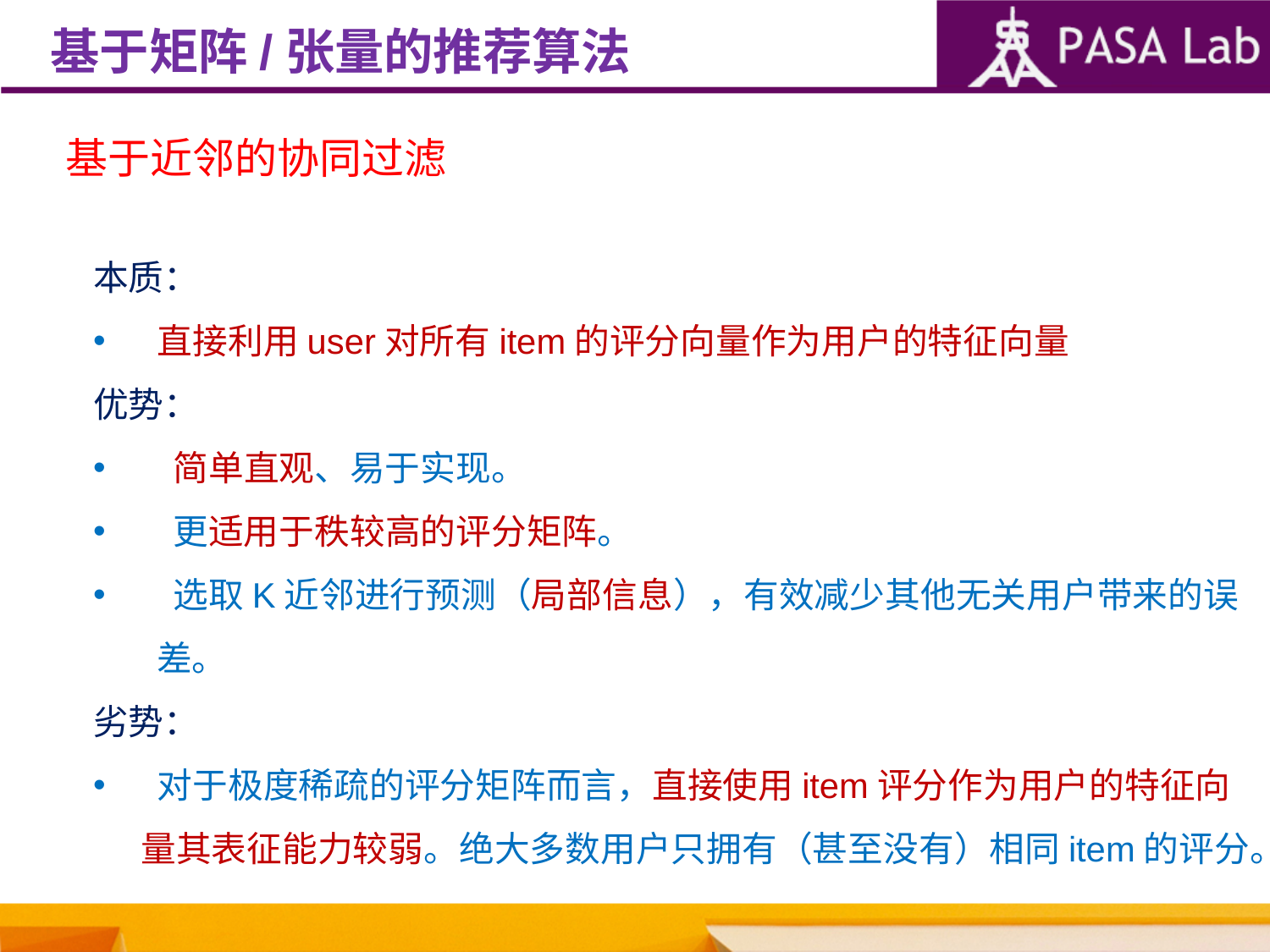

基于矩阵/张量的推荐算法
基于近邻的协同过滤
本质：
 直接利用user对所有item的评分向量作为用户的特征向量
优势：
 简单直观、易于实现。
 更适用于秩较高的评分矩阵。
 选取K近邻进行预测（局部信息），有效减少其他无关用户带来的误差。
劣势：
 对于极度稀疏的评分矩阵而言，直接使用item评分作为用户的特征向量其表征能力较弱。绝大多数用户只拥有（甚至没有）相同item的评分。